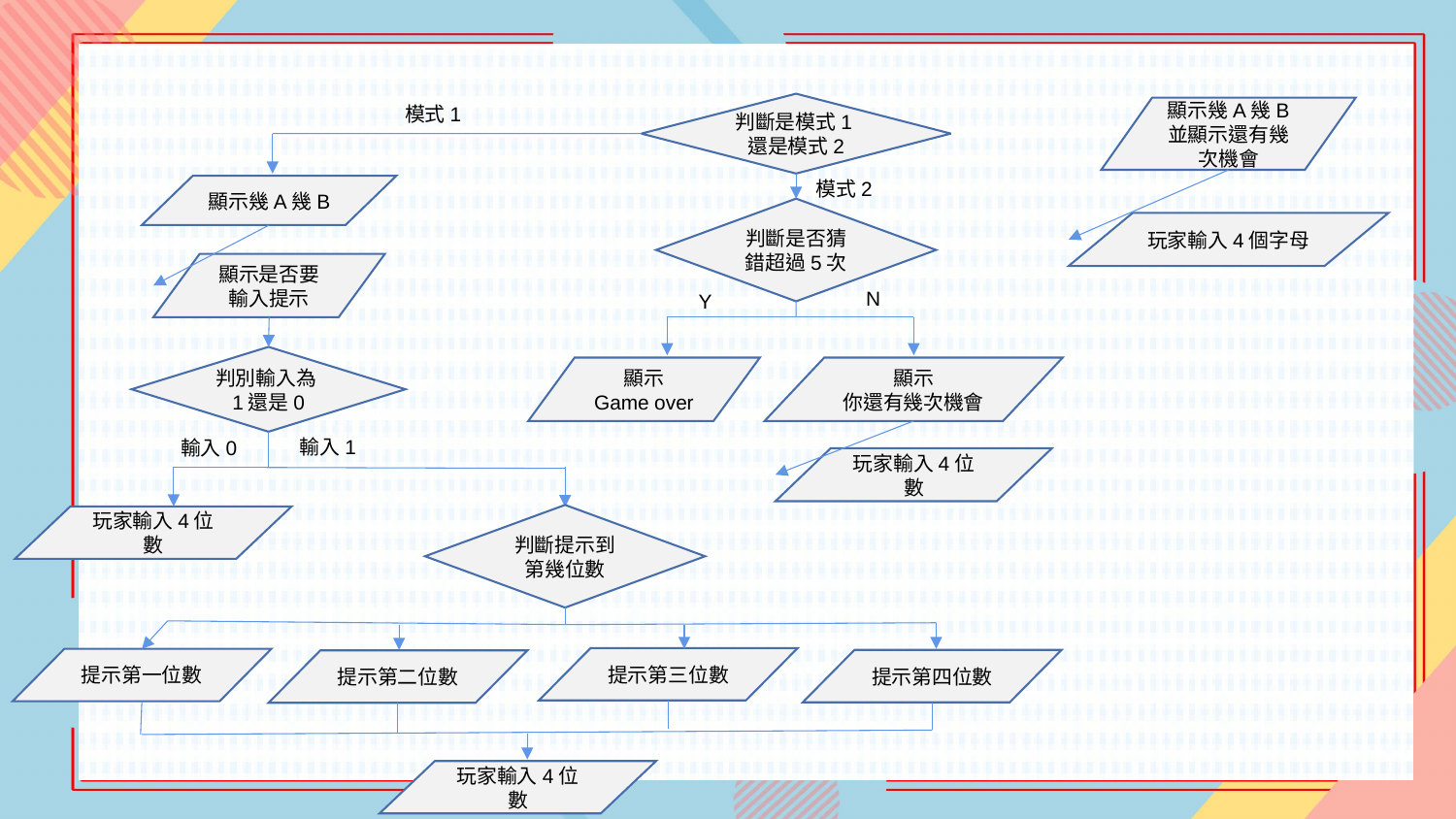

判斷是模式1還是模式2
模式1
顯示幾A幾B
並顯示還有幾次機會
模式2
顯示幾A幾B
判斷是否猜錯超過5次
玩家輸入4個字母
顯示是否要輸入提示
N
Y
判別輸入為1還是0
顯示
Game over
顯示
你還有幾次機會
輸入1
輸入0
玩家輸入4位數
判斷提示到第幾位數
玩家輸入4位數
提示第三位數
提示第一位數
提示第四位數
提示第二位數
玩家輸入4位數